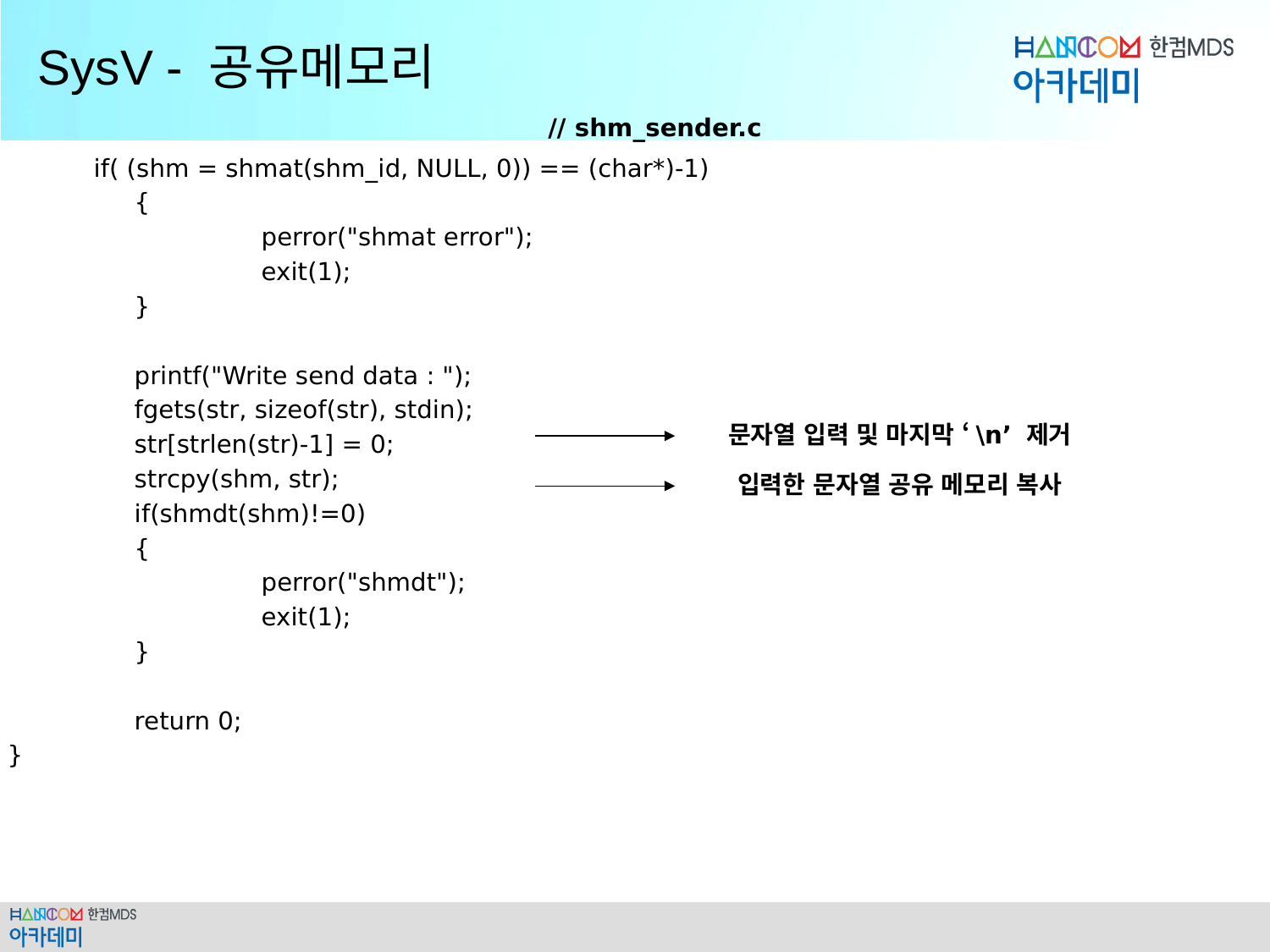

# SysV - 공유메모리
// shm_sender.c
           if( (shm = shmat(shm_id, NULL, 0)) == (char*)-1)
	{
		perror("shmat error");
		exit(1);
	}

	printf("Write send data : ");
	fgets(str, sizeof(str), stdin);
	str[strlen(str)-1] = 0;
	strcpy(shm, str);
	if(shmdt(shm)!=0)
	{
		perror("shmdt");
		exit(1);
	}

	return 0;
}
문자열 입력 및 마지막 ‘\n’ 제거
입력한 문자열 공유 메모리 복사